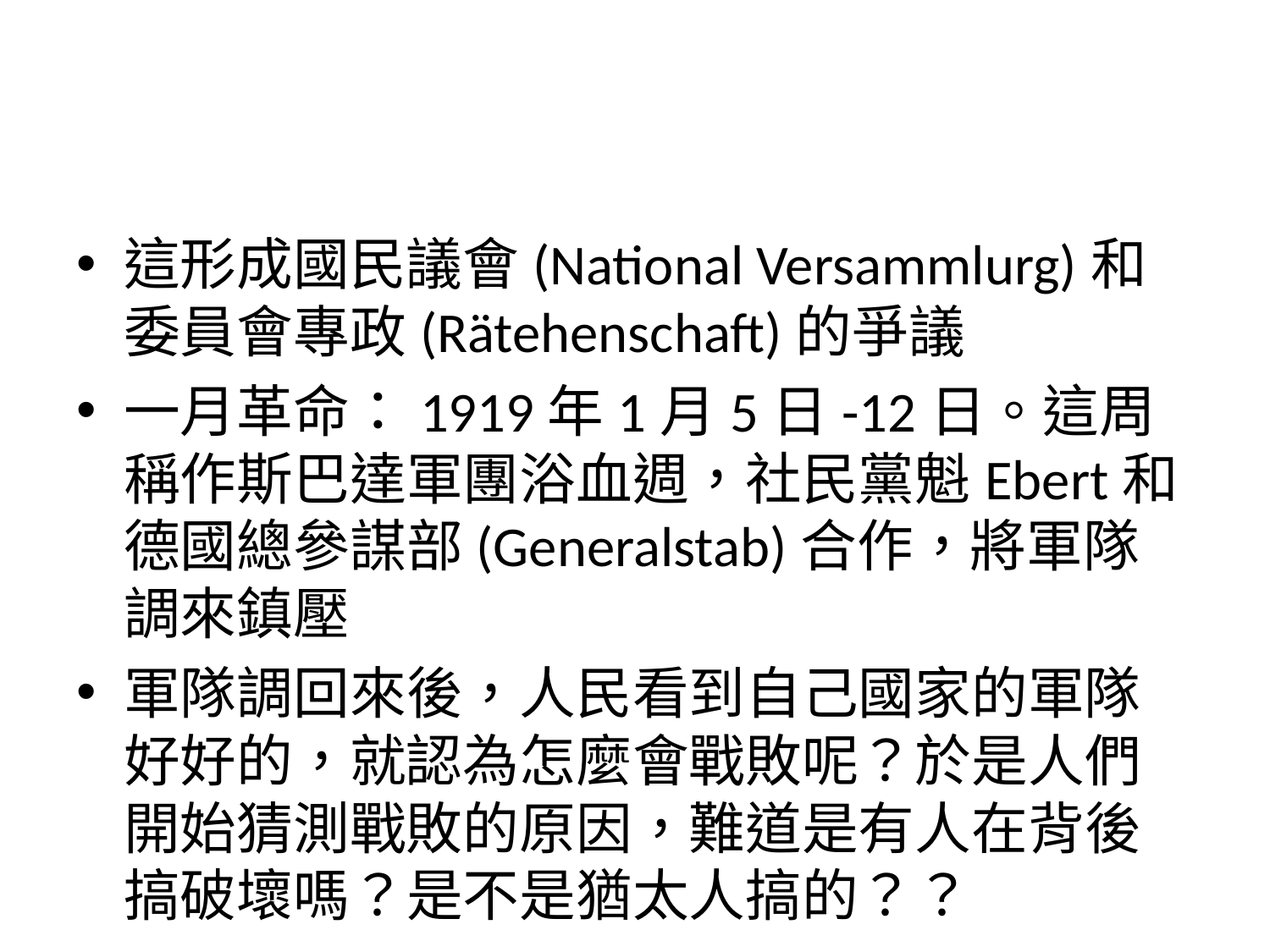

#
這形成國民議會(National Versammlurg)和委員會專政(Rätehenschaft)的爭議
一月革命：1919年1月5日-12日。這周稱作斯巴達軍團浴血週，社民黨魁Ebert和德國總參謀部(Generalstab)合作，將軍隊調來鎮壓
軍隊調回來後，人民看到自己國家的軍隊好好的，就認為怎麼會戰敗呢？於是人們開始猜測戰敗的原因，難道是有人在背後搞破壞嗎？是不是猶太人搞的？？